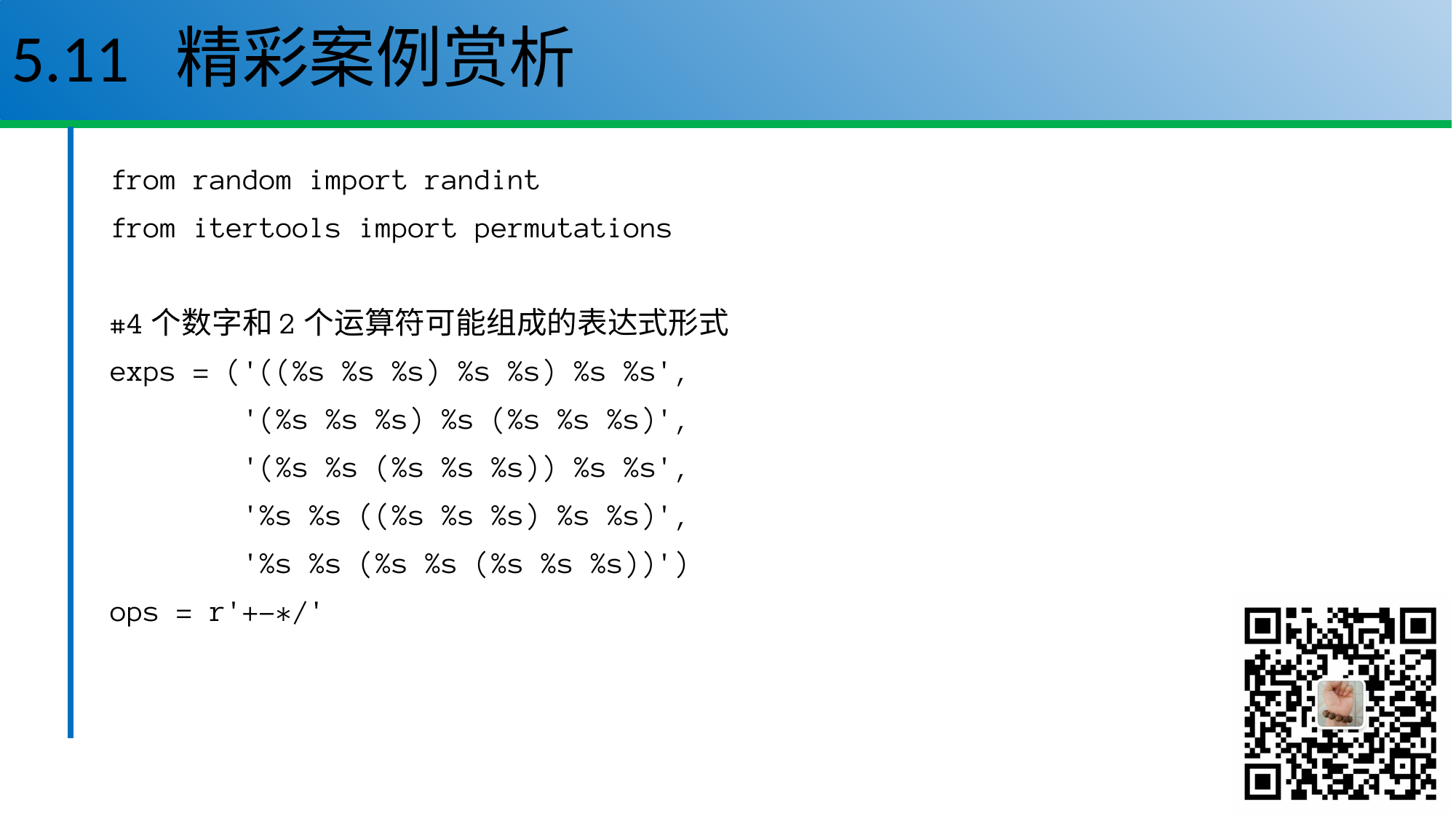

# 5.11  精彩案例赏析
from random import randint
from itertools import permutations

#4个数字和2个运算符可能组成的表达式形式
exps = ('((%s %s %s) %s %s) %s %s',
        '(%s %s %s) %s (%s %s %s)',
        '(%s %s (%s %s %s)) %s %s',
        '%s %s ((%s %s %s) %s %s)',
        '%s %s (%s %s (%s %s %s))')
ops = r'+-*/'
109